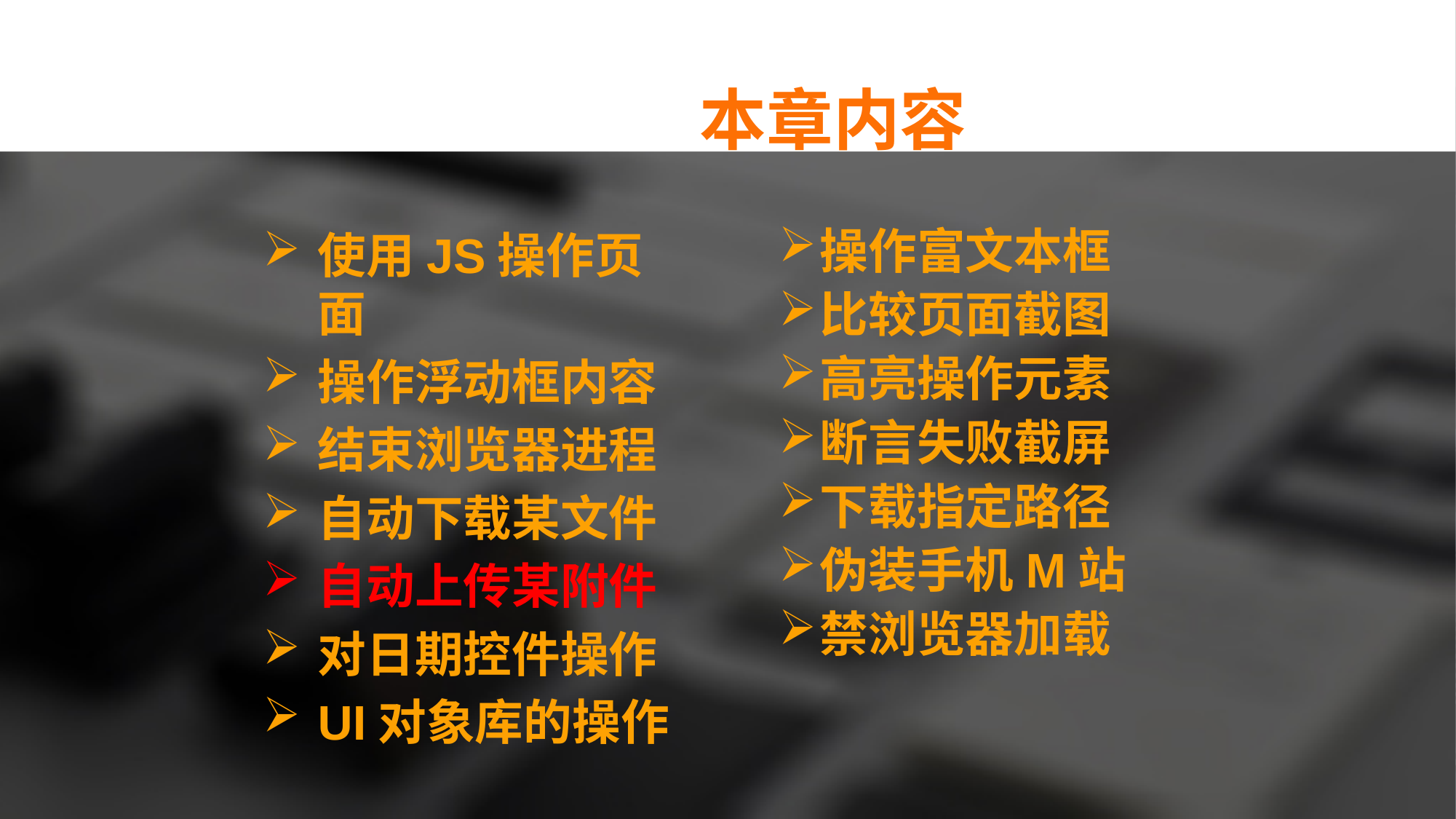

本章内容
使用JS操作页面
操作浮动框内容
结束浏览器进程
自动下载某文件
自动上传某附件
对日期控件操作
UI对象库的操作
操作富文本框
比较页面截图
高亮操作元素
断言失败截屏
下载指定路径
伪装手机M站
禁浏览器加载